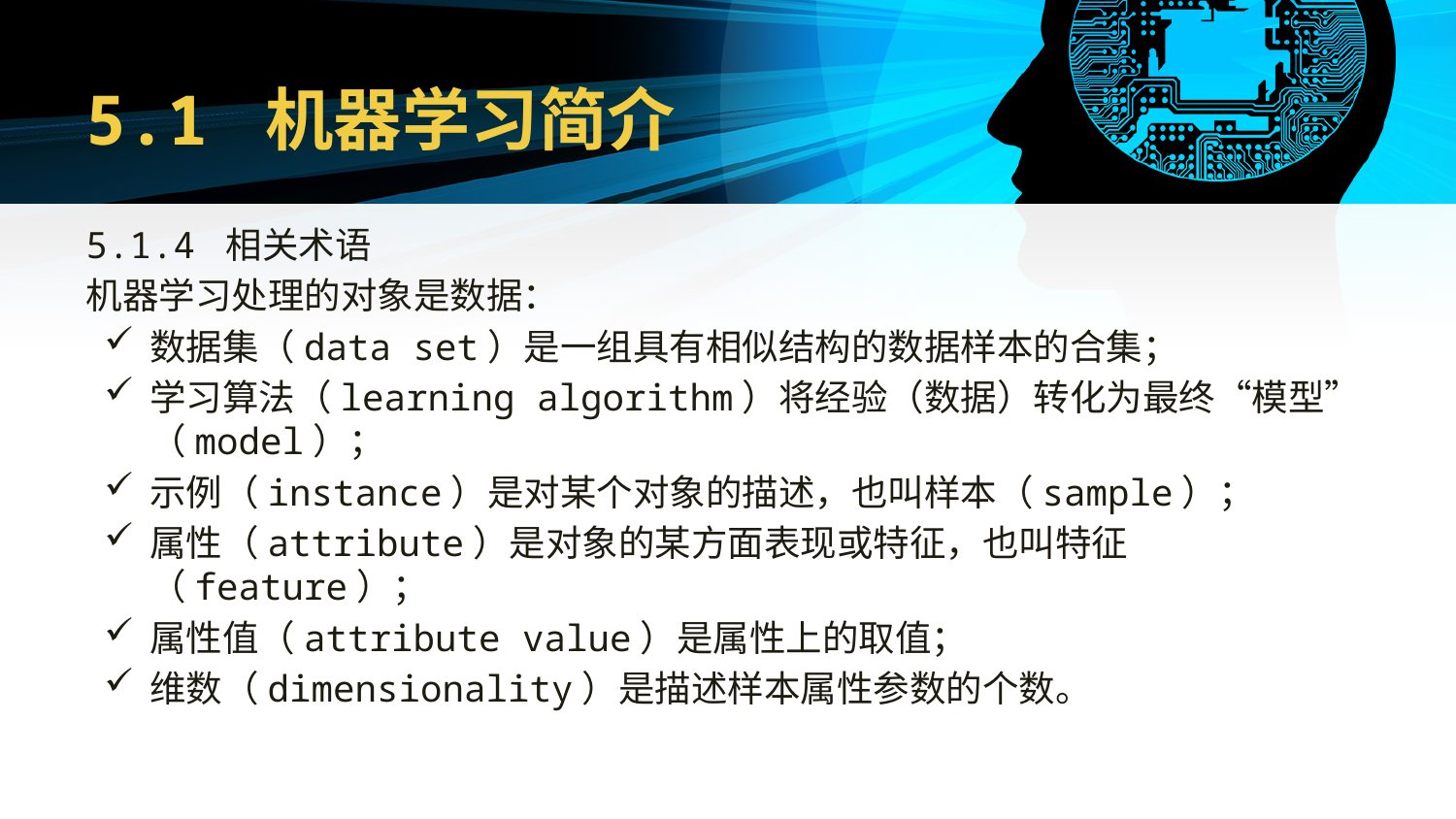

# 5.1 机器学习简介
5.1.4 相关术语
机器学习处理的对象是数据：
数据集（data set）是一组具有相似结构的数据样本的合集；
学习算法（learning algorithm）将经验（数据）转化为最终“模型”（model）；
示例（instance）是对某个对象的描述，也叫样本（sample）；
属性（attribute）是对象的某方面表现或特征，也叫特征（feature）；
属性值（attribute value）是属性上的取值；
维数（dimensionality）是描述样本属性参数的个数。